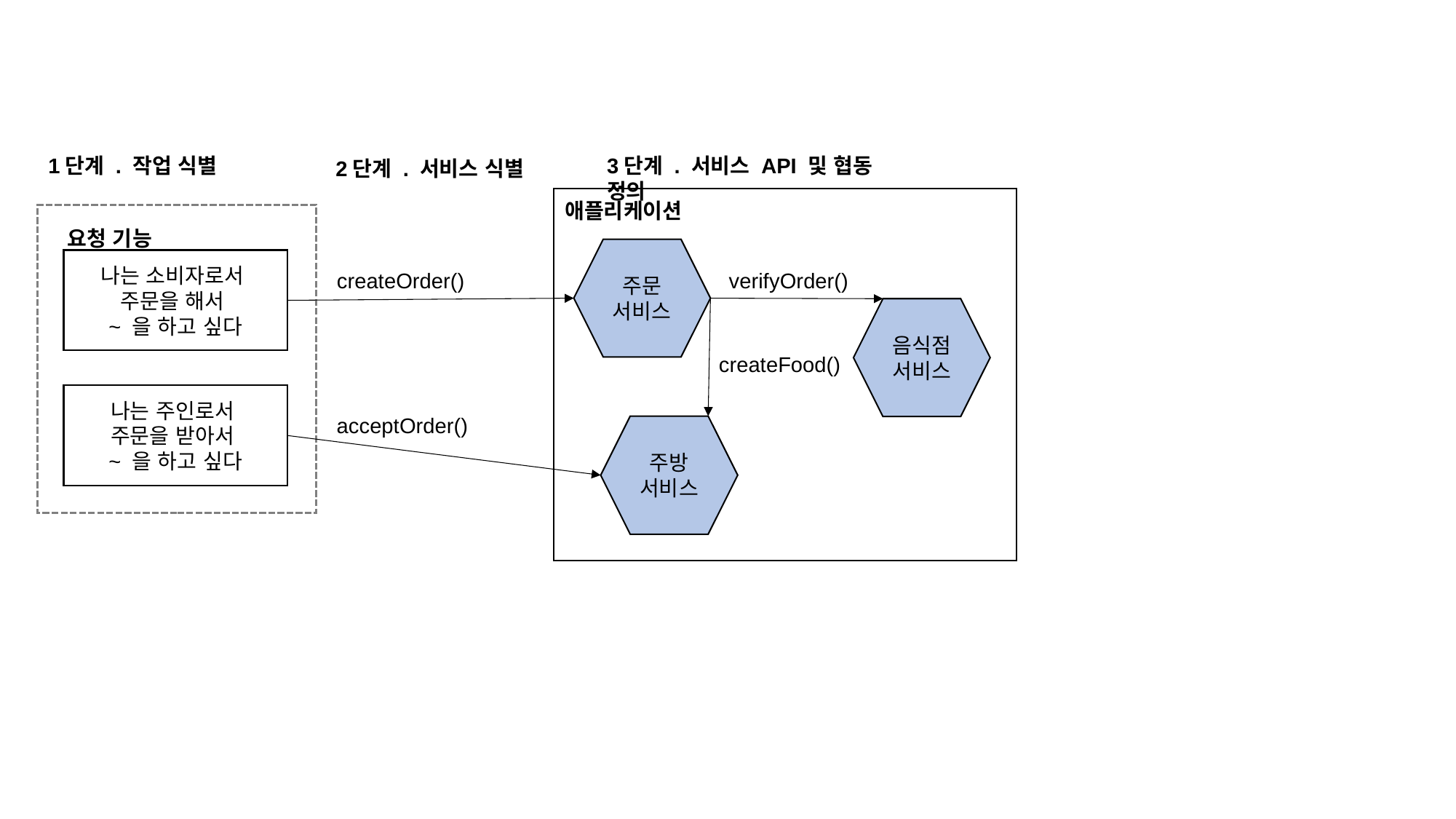

1단계 . 작업 식별
3단계 . 서비스 API 및 협동 정의
2단계 . 서비스 식별

애플리케이션

요청 기능
주문
서비스
나는 소비자로서
주문을 해서
~ 을 하고 싶다
verifyOrder()
createOrder()
음식점
서비스
createFood()
나는 주인로서
주문을 받아서
~ 을 하고 싶다
acceptOrder()
주방
서비스